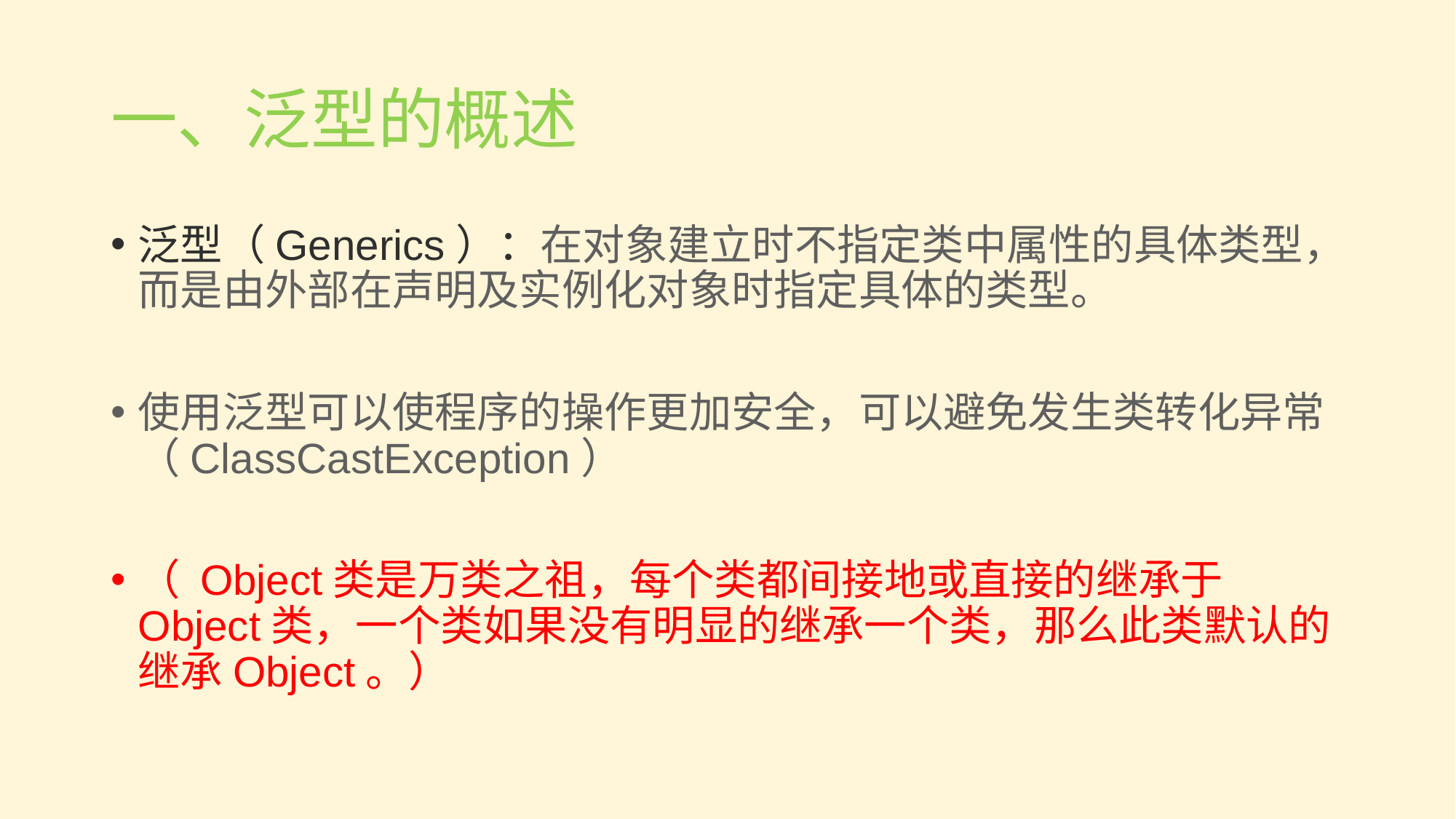

一、泛型的概述
泛型（Generics）：在对象建立时不指定类中属性的具体类型，而是由外部在声明及实例化对象时指定具体的类型。

使用泛型可以使程序的操作更加安全，可以避免发生类转化异常（ClassCastException）

（ Object类是万类之祖，每个类都间接地或直接的继承于Object类，一个类如果没有明显的继承一个类，那么此类默认的继承Object。）